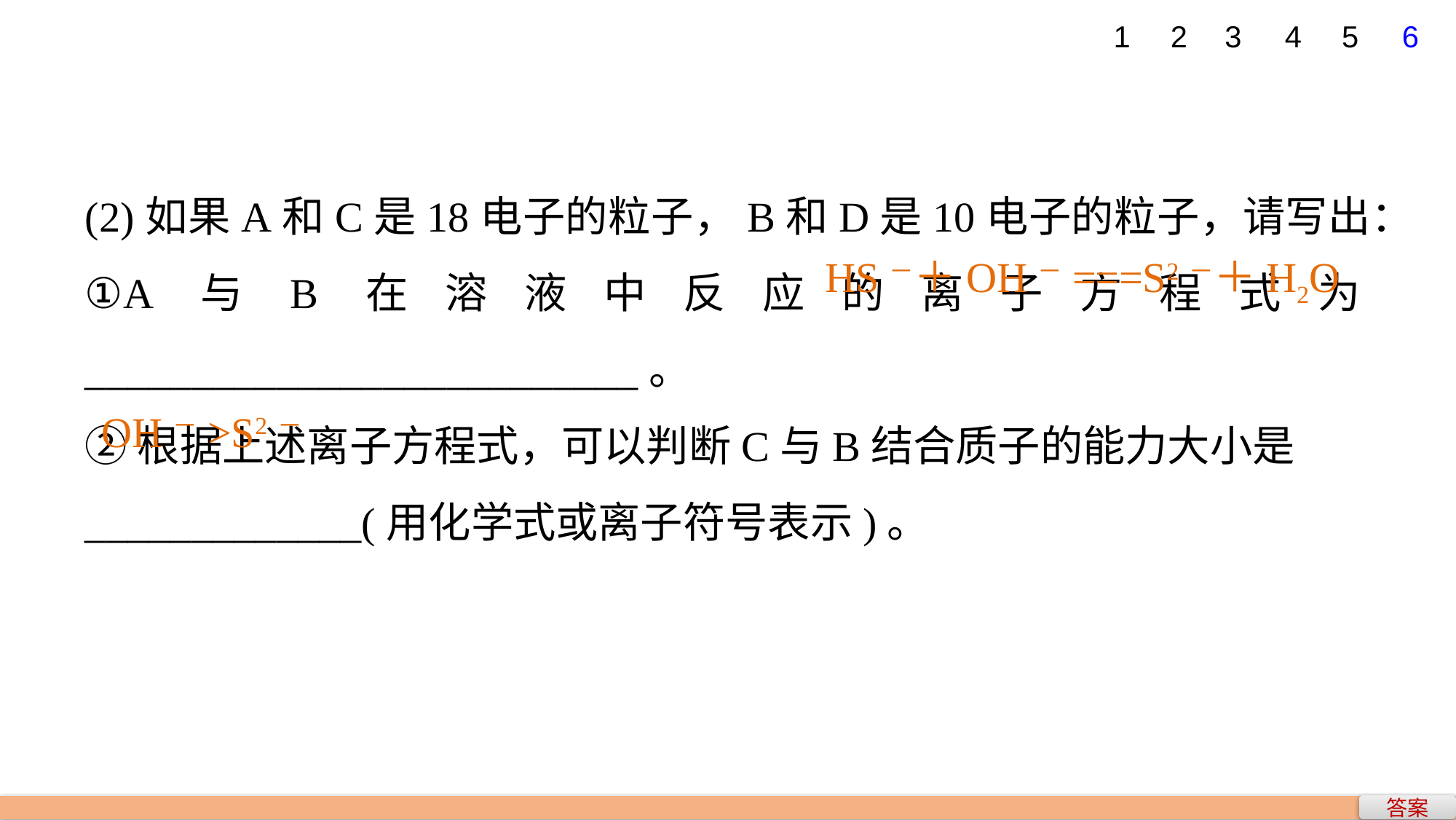

1
2
3
4
5
6
(2)如果A和C是18电子的粒子，B和D是10电子的粒子，请写出：
①A与B在溶液中反应的离子方程式为__________________________。
②根据上述离子方程式，可以判断C与B结合质子的能力大小是_____________(用化学式或离子符号表示)。
HS－＋OH－===S2－＋H2O
OH－>S2－
答案